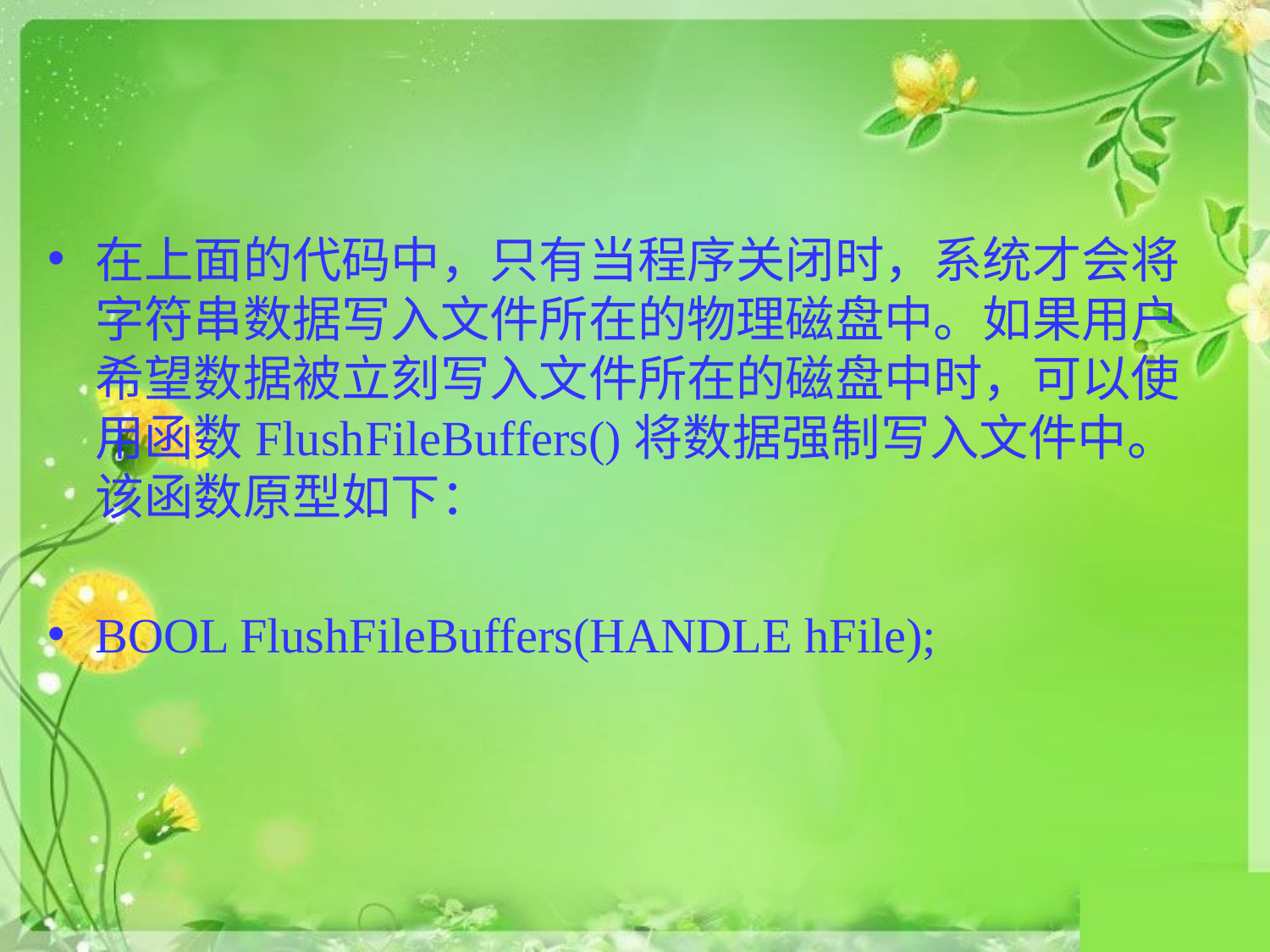

#
在上面的代码中，只有当程序关闭时，系统才会将字符串数据写入文件所在的物理磁盘中。如果用户希望数据被立刻写入文件所在的磁盘中时，可以使用函数FlushFileBuffers()将数据强制写入文件中。该函数原型如下：

BOOL FlushFileBuffers(HANDLE hFile);